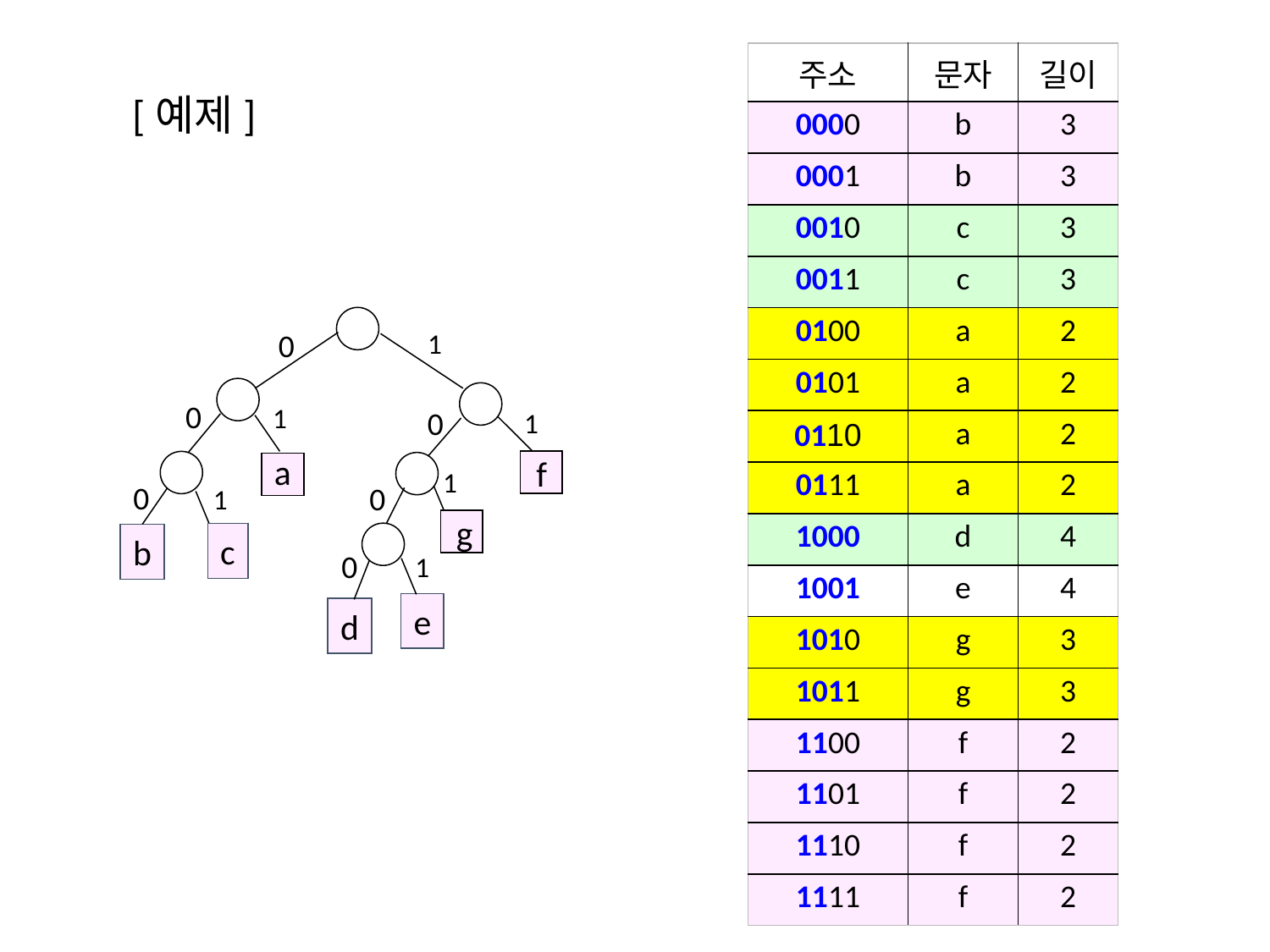

| 주소 | 문자 | 길이 |
| --- | --- | --- |
| 0000 | b | 3 |
| 0001 | b | 3 |
| 0010 | c | 3 |
| 0011 | c | 3 |
| 0100 | a | 2 |
| 0101 | a | 2 |
| 0110 | a | 2 |
| 0111 | a | 2 |
| 1000 | d | 4 |
| 1001 | e | 4 |
| 1010 | g | 3 |
| 1011 | g | 3 |
| 1100 | f | 2 |
| 1101 | f | 2 |
| 1110 | f | 2 |
| 1111 | f | 2 |
[예제]

0
1

0
1
0
1

a

f

1
0
0
1

g

c
b
0
1

e
d